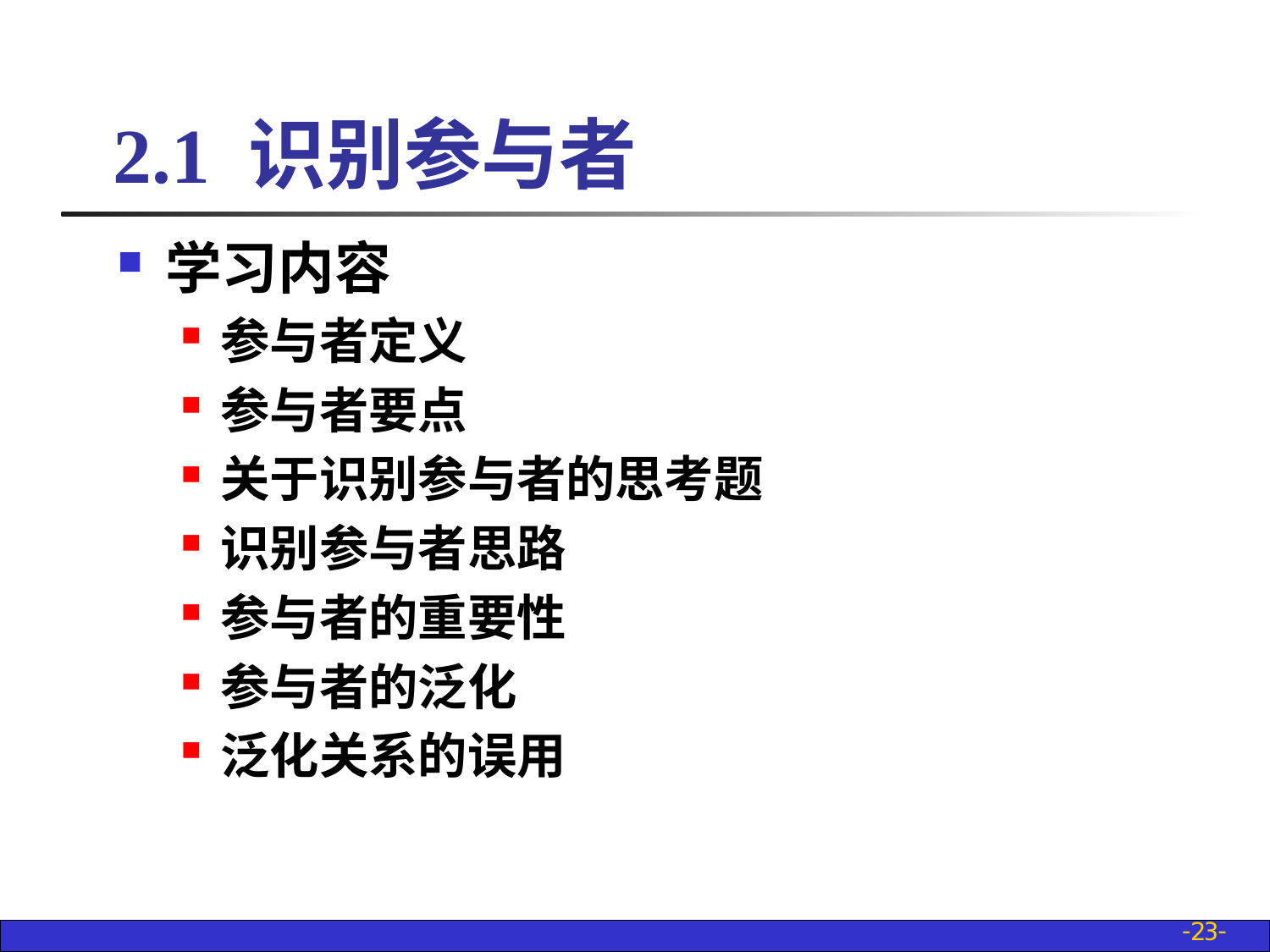

# 2.1 识别参与者
学习内容
参与者定义
参与者要点
关于识别参与者的思考题
识别参与者思路
参与者的重要性
参与者的泛化
泛化关系的误用
-23-